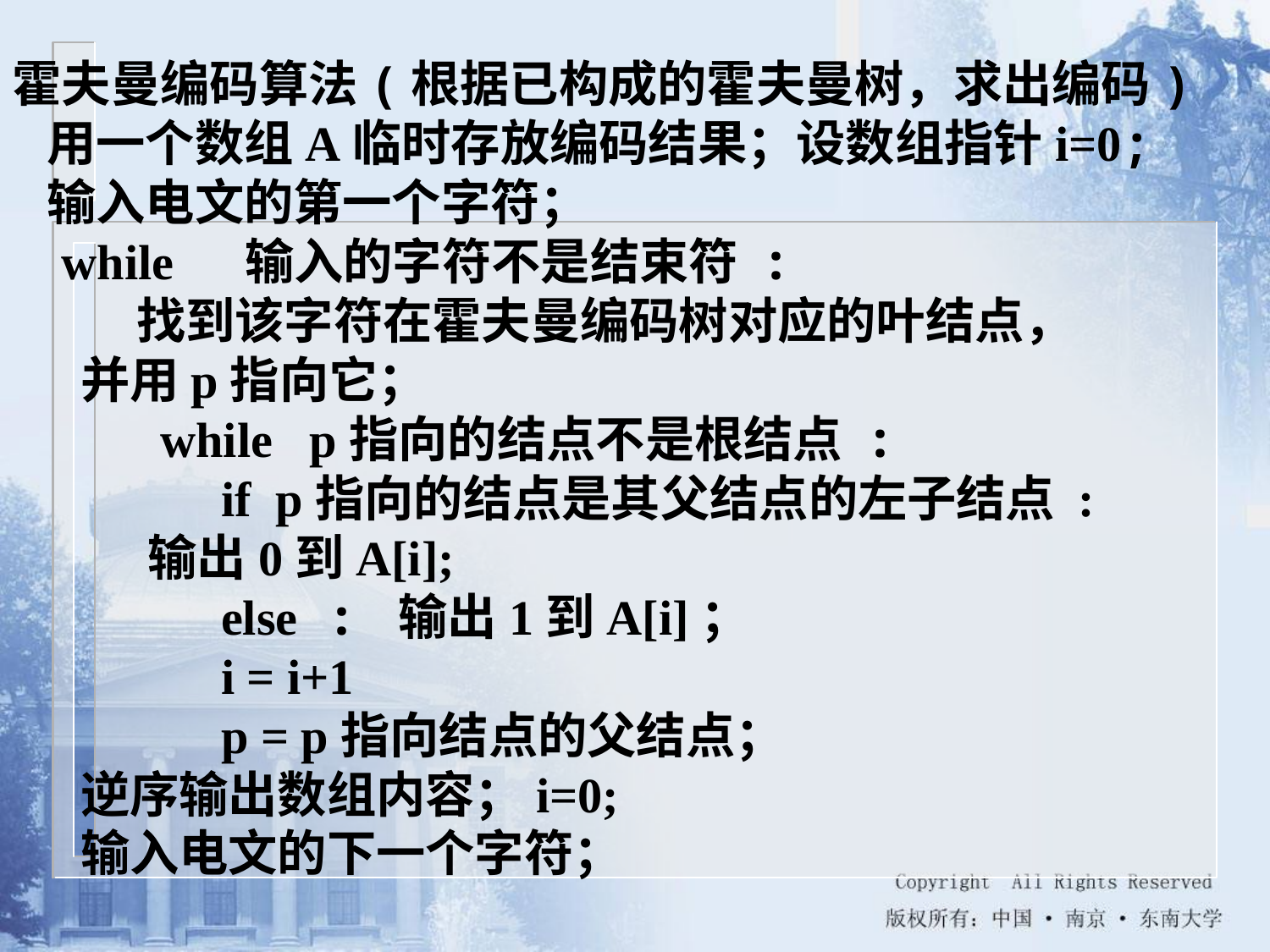

霍夫曼编码算法(根据已构成的霍夫曼树，求出编码)
  用一个数组A临时存放编码结果；设数组指针i=0;
  输入电文的第一个字符；
    while  输入的字符不是结束符 :
          找到该字符在霍夫曼编码树对应的叶结点，
     并用p指向它；
     while   p指向的结点不是根结点 :
                 if  p指向的结点是其父结点的左子结点 :
           输出0到A[i];
                 else : 输出1到A[i]；
                 i = i+1
                 p = p指向结点的父结点；
     逆序输出数组内容；i=0;
     输入电文的下一个字符；